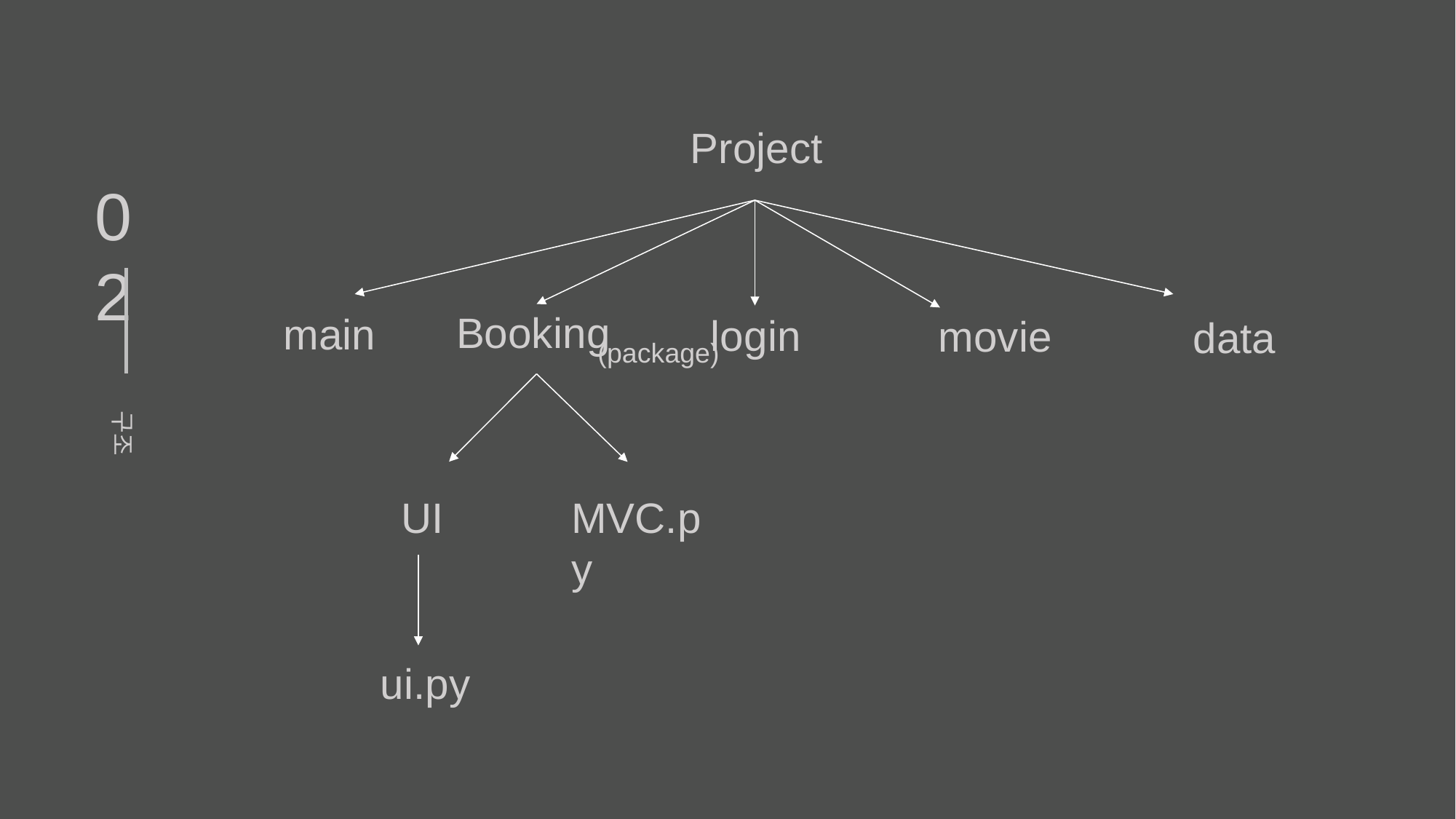

Project
# 02

Booking
main
login
movie
data
(package)

구조
UI
MVC.py
ui.py